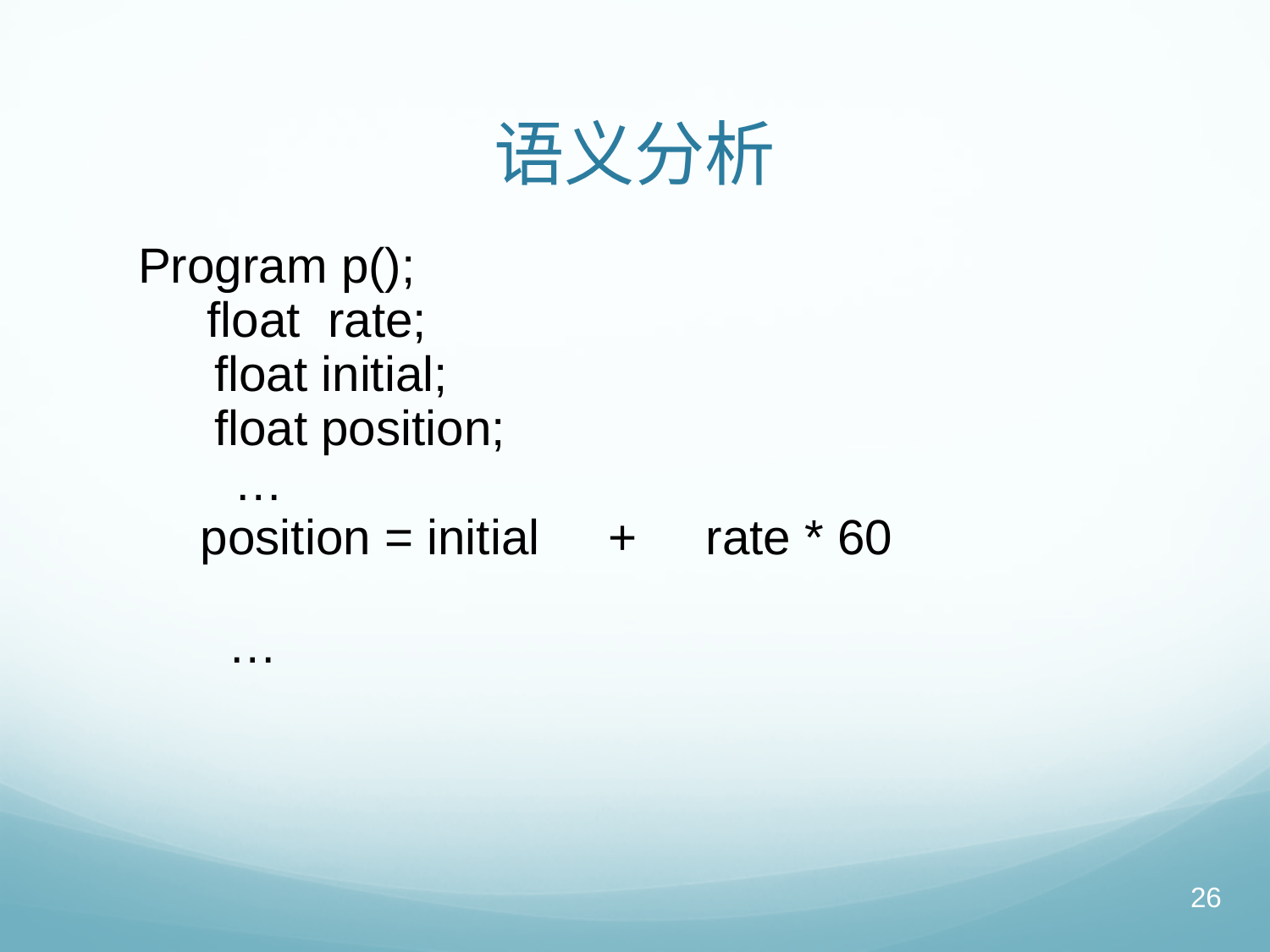

# 语义分析
Program p();
     float  rate;
	  float initial;
	  float position;
       …
	 position = initial     +     rate * 60

	   …

26